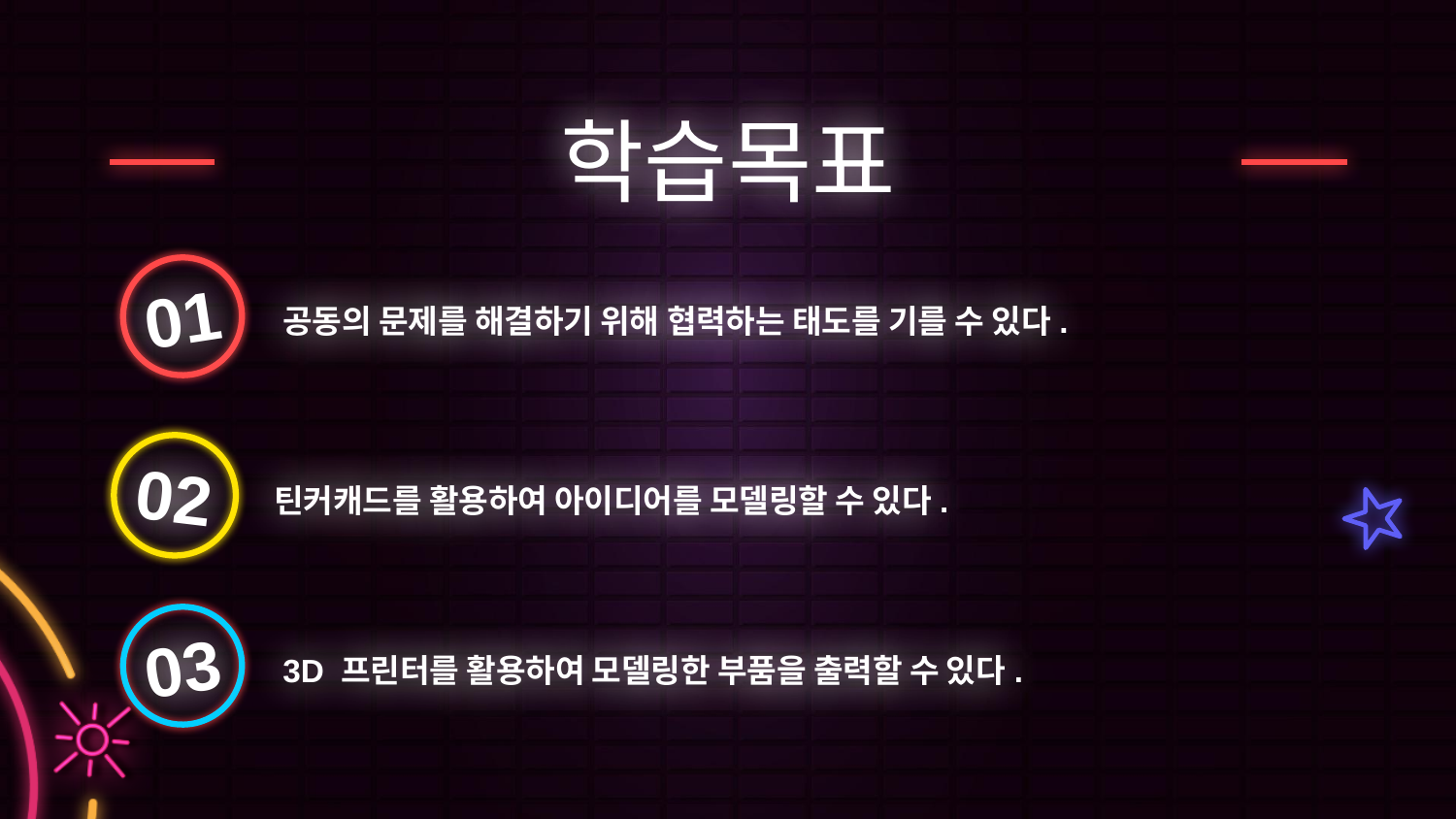

학습목표

01
공동의 문제를 해결하기 위해 협력하는 태도를 기를 수 있다.

02
틴커캐드를 활용하여 아이디어를 모델링할 수 있다.

03
3D 프린터를 활용하여 모델링한 부품을 출력할 수 있다.